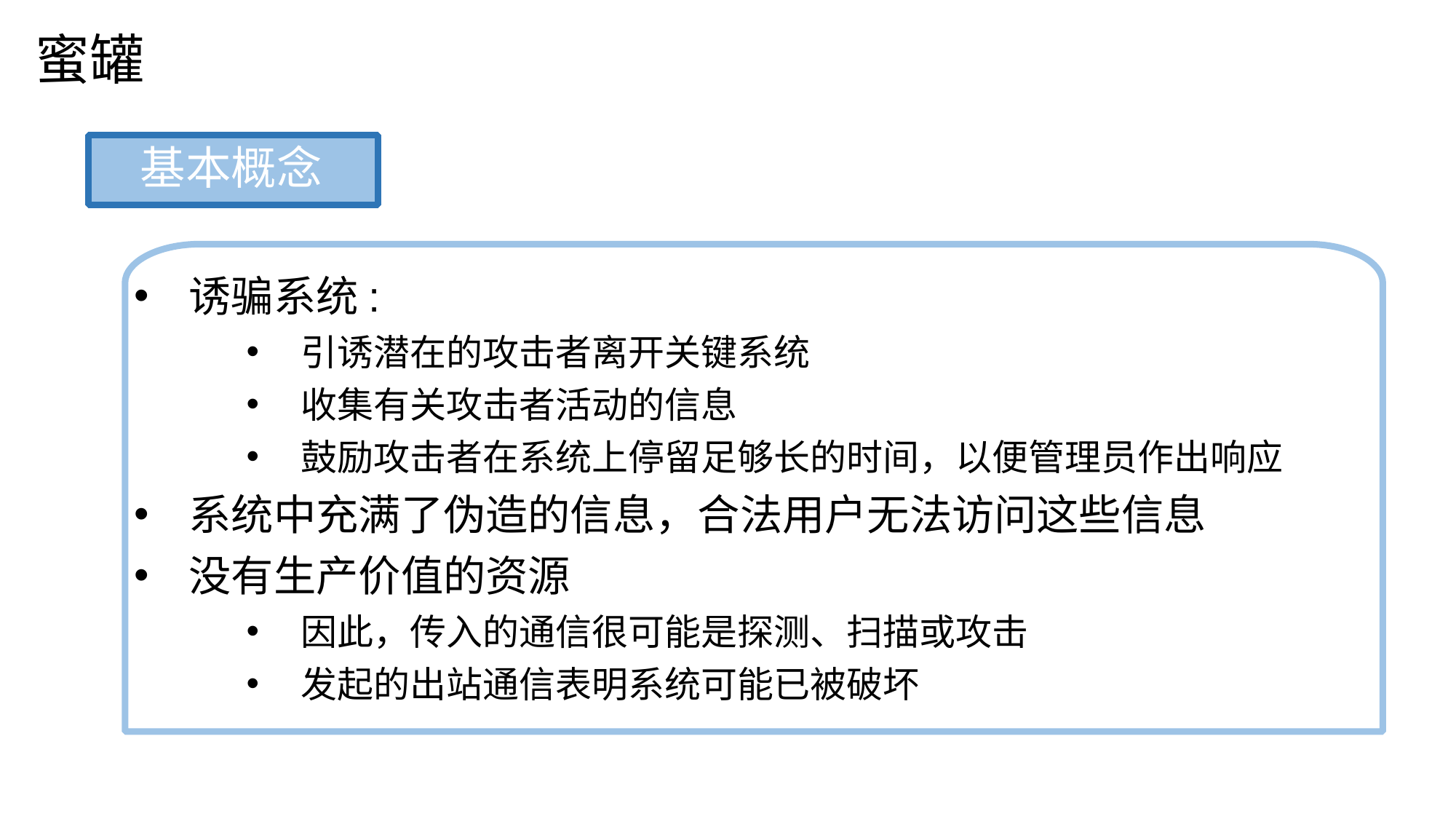

蜜罐
基本概念
诱骗系统:
引诱潜在的攻击者离开关键系统
收集有关攻击者活动的信息
鼓励攻击者在系统上停留足够长的时间，以便管理员作出响应
系统中充满了伪造的信息，合法用户无法访问这些信息
没有生产价值的资源
因此，传入的通信很可能是探测、扫描或攻击
发起的出站通信表明系统可能已被破坏